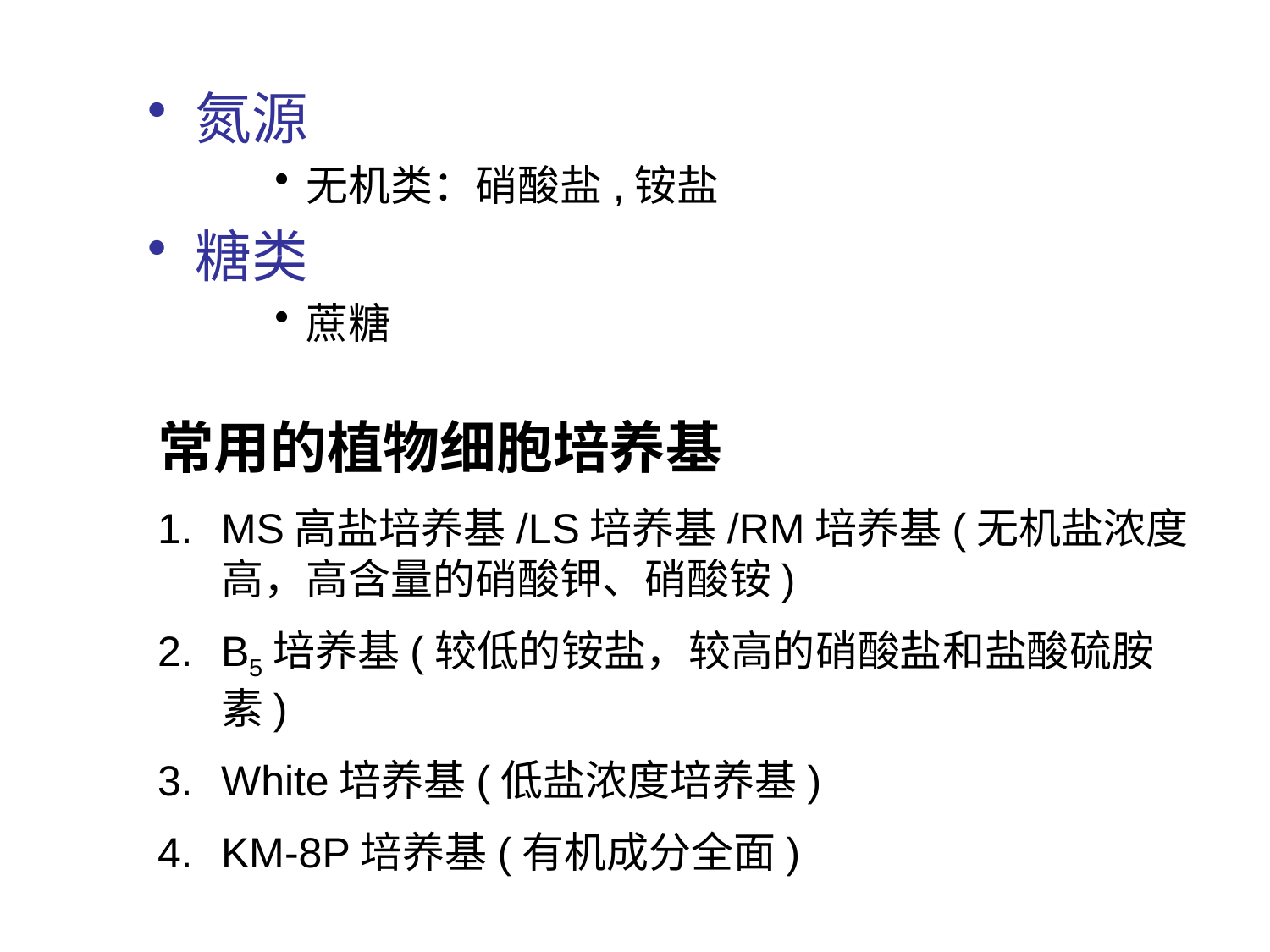

氮源
无机类：硝酸盐,铵盐
糖类
蔗糖

常用的植物细胞培养基
MS高盐培养基/LS培养基/RM培养基(无机盐浓度高，高含量的硝酸钾、硝酸铵)
B5培养基(较低的铵盐，较高的硝酸盐和盐酸硫胺素)
White培养基(低盐浓度培养基)
KM-8P培养基(有机成分全面)